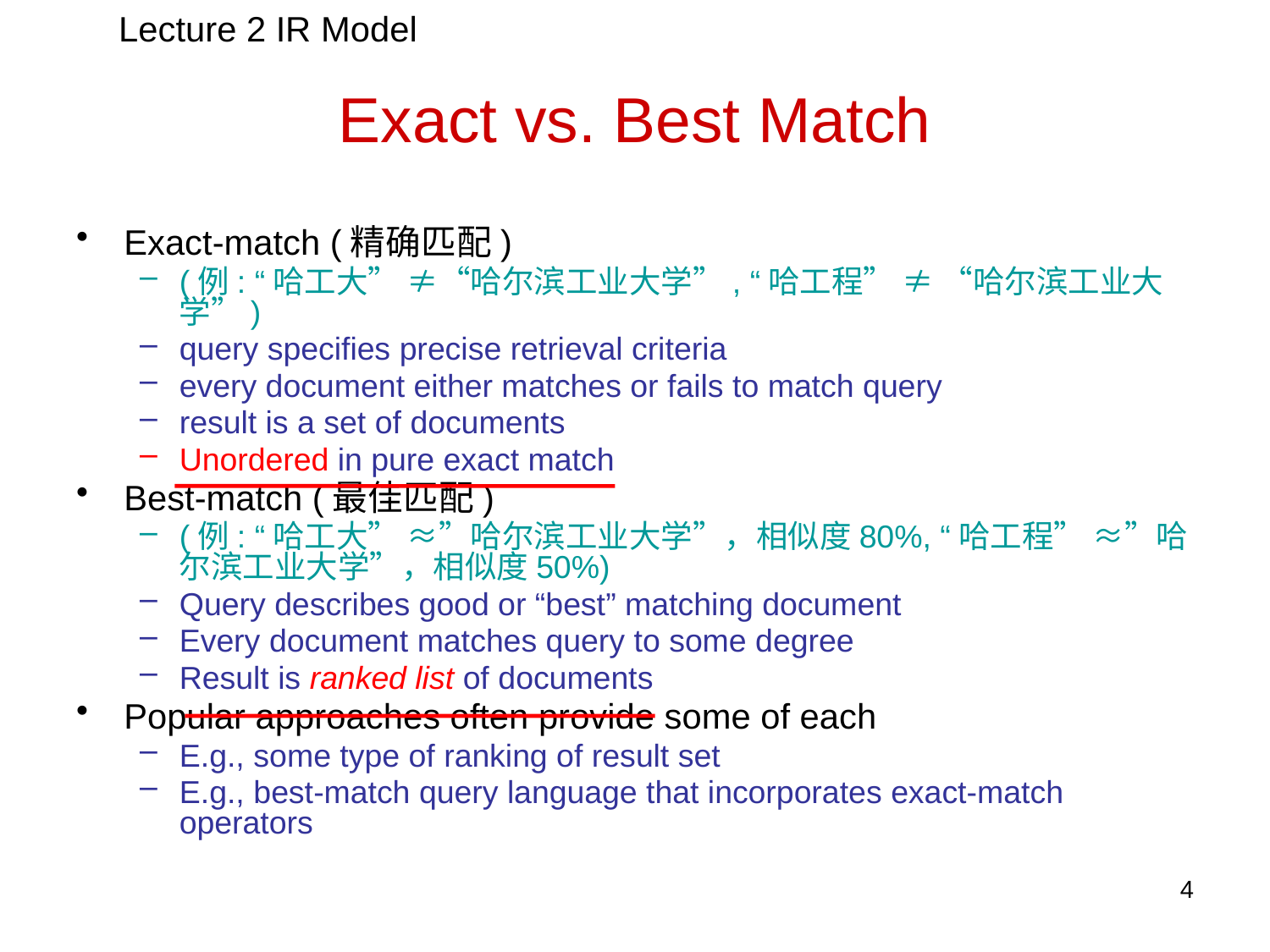

Lecture 2 IR Model
# Exact vs. Best Match
Exact-match (精确匹配)
(例: “哈工大” ≠“哈尔滨工业大学”, “哈工程” ≠ “哈尔滨工业大学”)
query specifies precise retrieval criteria
every document either matches or fails to match query
result is a set of documents
Unordered in pure exact match
Best-match (最佳匹配)
(例: “哈工大” ≈”哈尔滨工业大学”，相似度80%, “哈工程” ≈”哈尔滨工业大学”，相似度50%)
Query describes good or “best” matching document
Every document matches query to some degree
Result is ranked list of documents
Popular approaches often provide some of each
E.g., some type of ranking of result set
E.g., best-match query language that incorporates exact-match operators

4